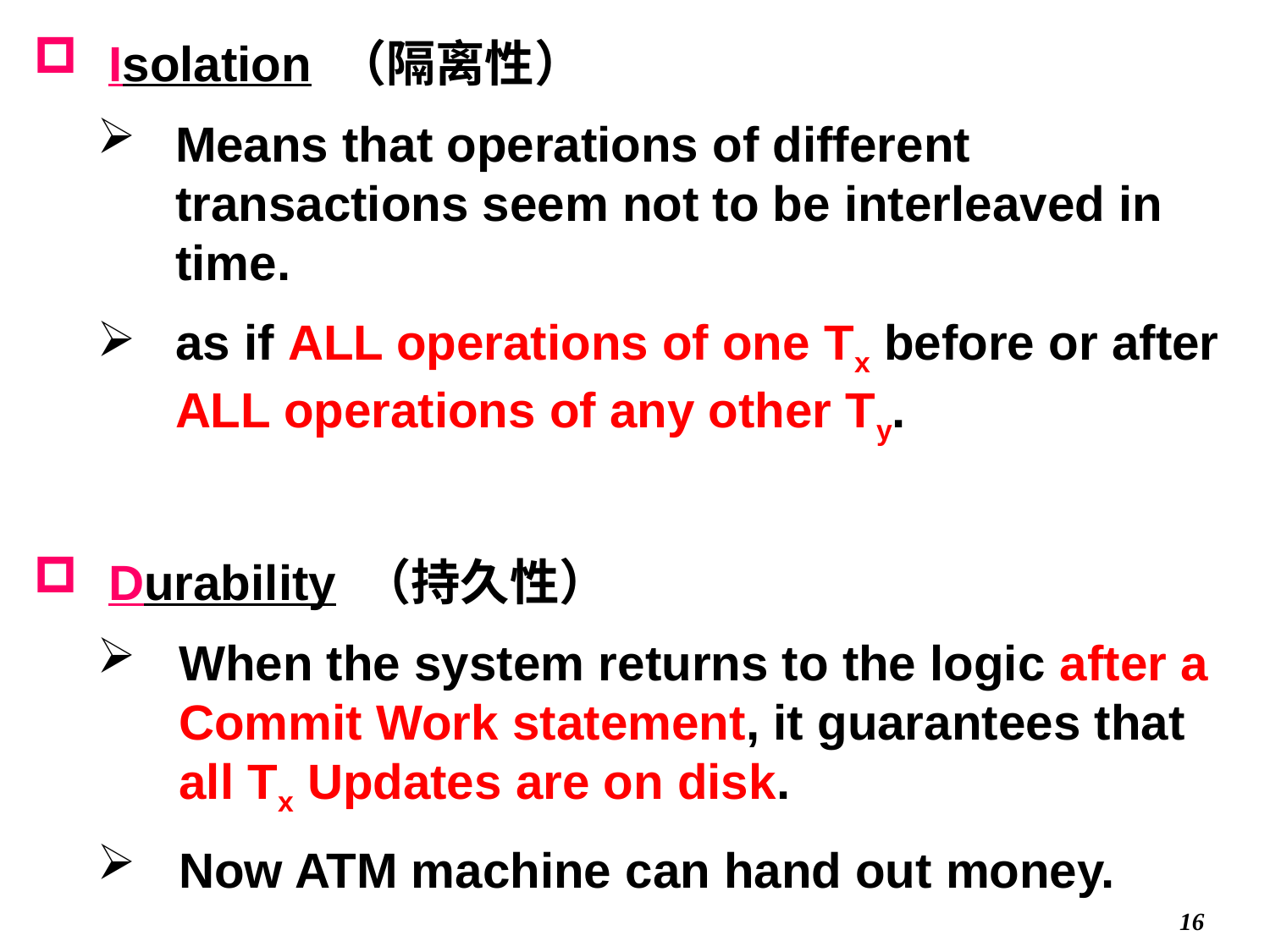

# Isolation （隔离性）
Means that operations of different transactions seem not to be interleaved in time.
as if ALL operations of one Tx before or after ALL operations of any other Ty.

  Durability （持久性）
When the system returns to the logic after a Commit Work statement, it guarantees that all Tx Updates are on disk.
Now ATM machine can hand out money.
16